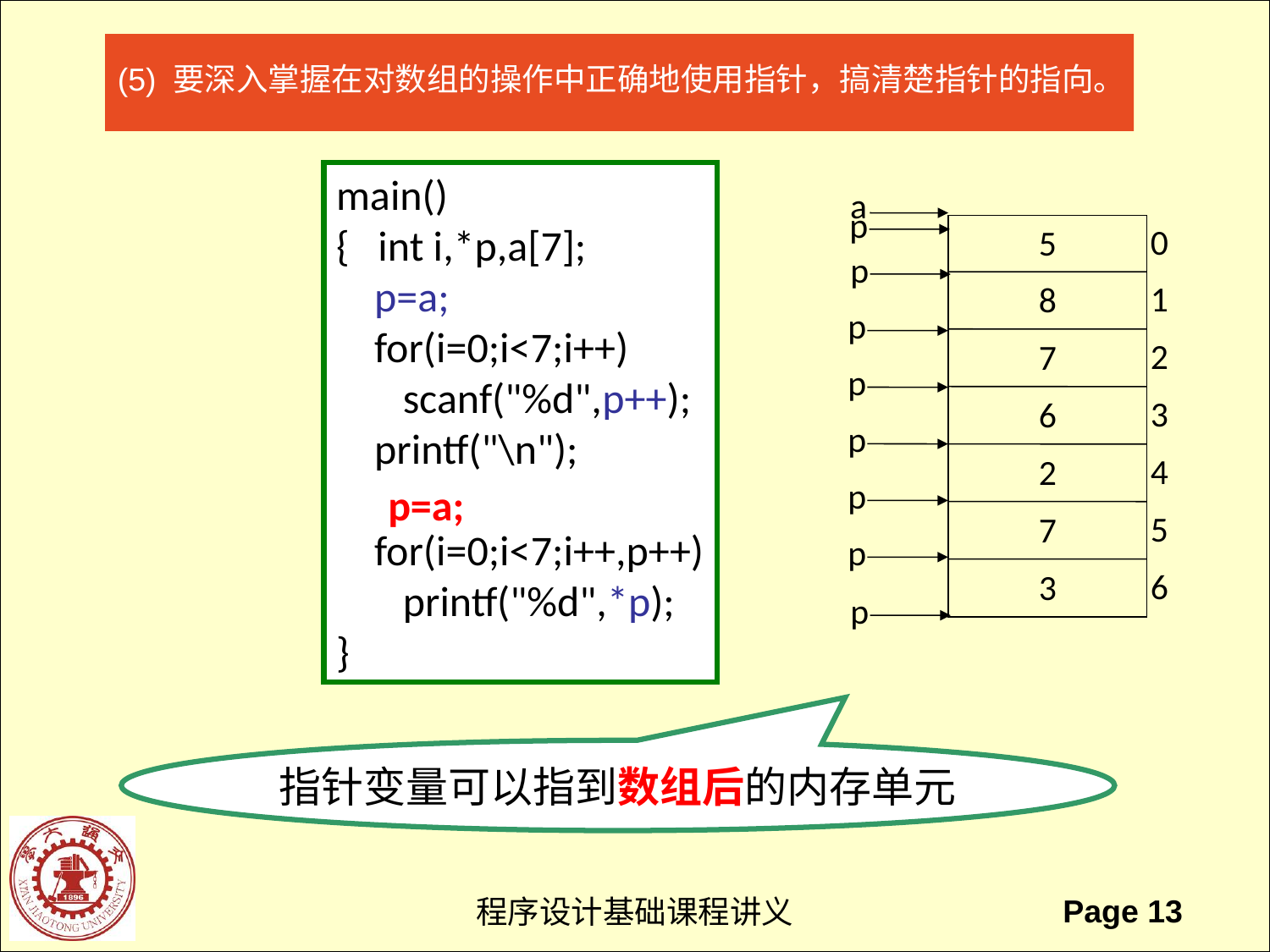

(5) 要深入掌握在对数组的操作中正确地使用指针，搞清楚指针的指向。
main()
{   int i,*p,a[7];
    p=a;
    for(i=0;i<7;i++)
       scanf("%d",p++);
    printf("\n");

    for(i=0;i<7;i++,p++)
       printf("%d",*p);
}
a

0
5

1
8

2

7
3

6
4

2
5

7
6

3
p

p

p

p

p

p

p=a;
p

p

指针变量可以指到数组后的内存单元
13